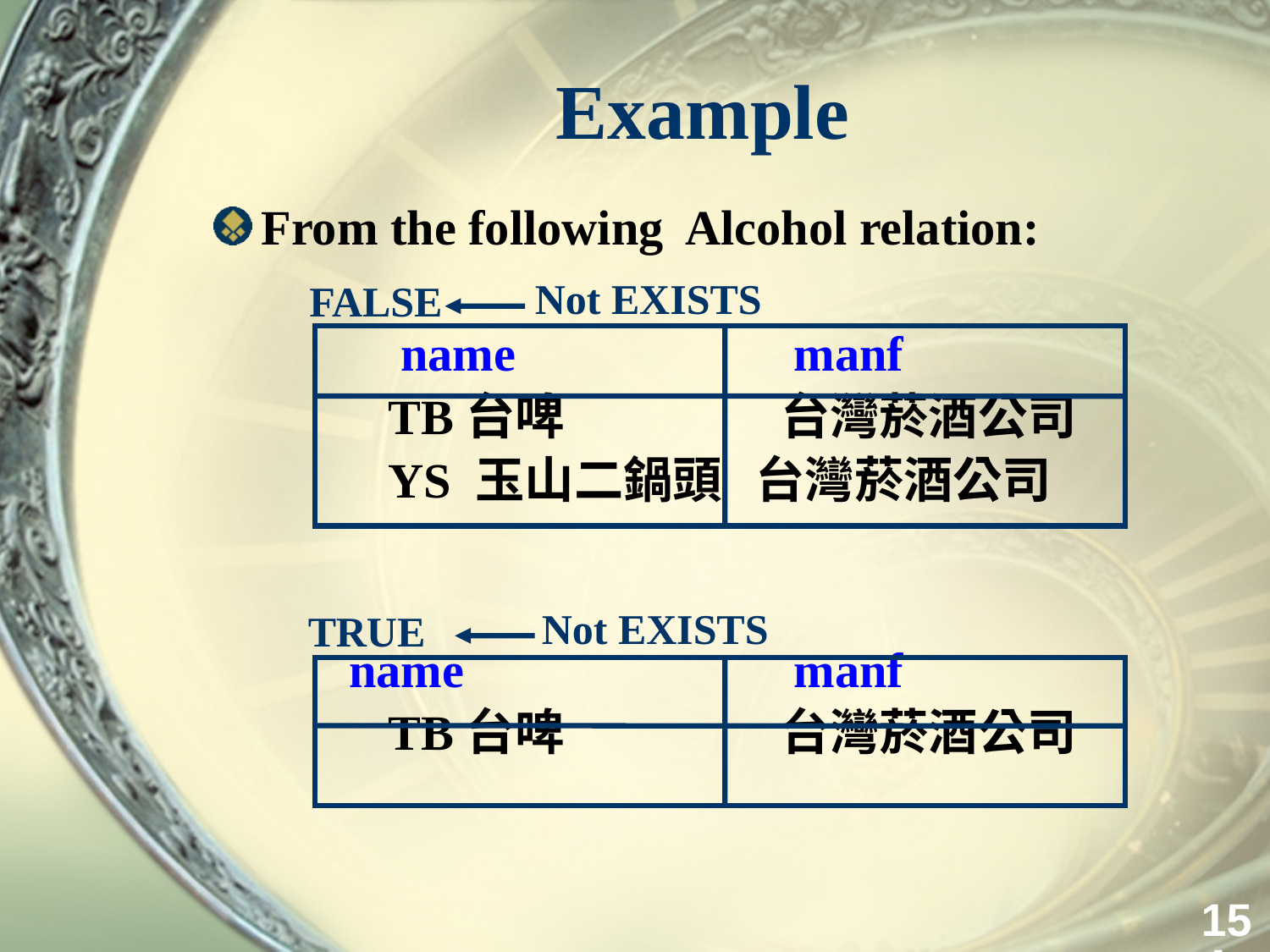

# Example
From the following  Alcohol relation:

		 name       		  manf
		TB台啤  		 台灣菸酒公司
		YS 玉山二鍋頭   台灣菸酒公司

           name			  manf
		TB台啤  		 台灣菸酒公司
Not EXISTS
FALSE

Not EXISTS
TRUE

154